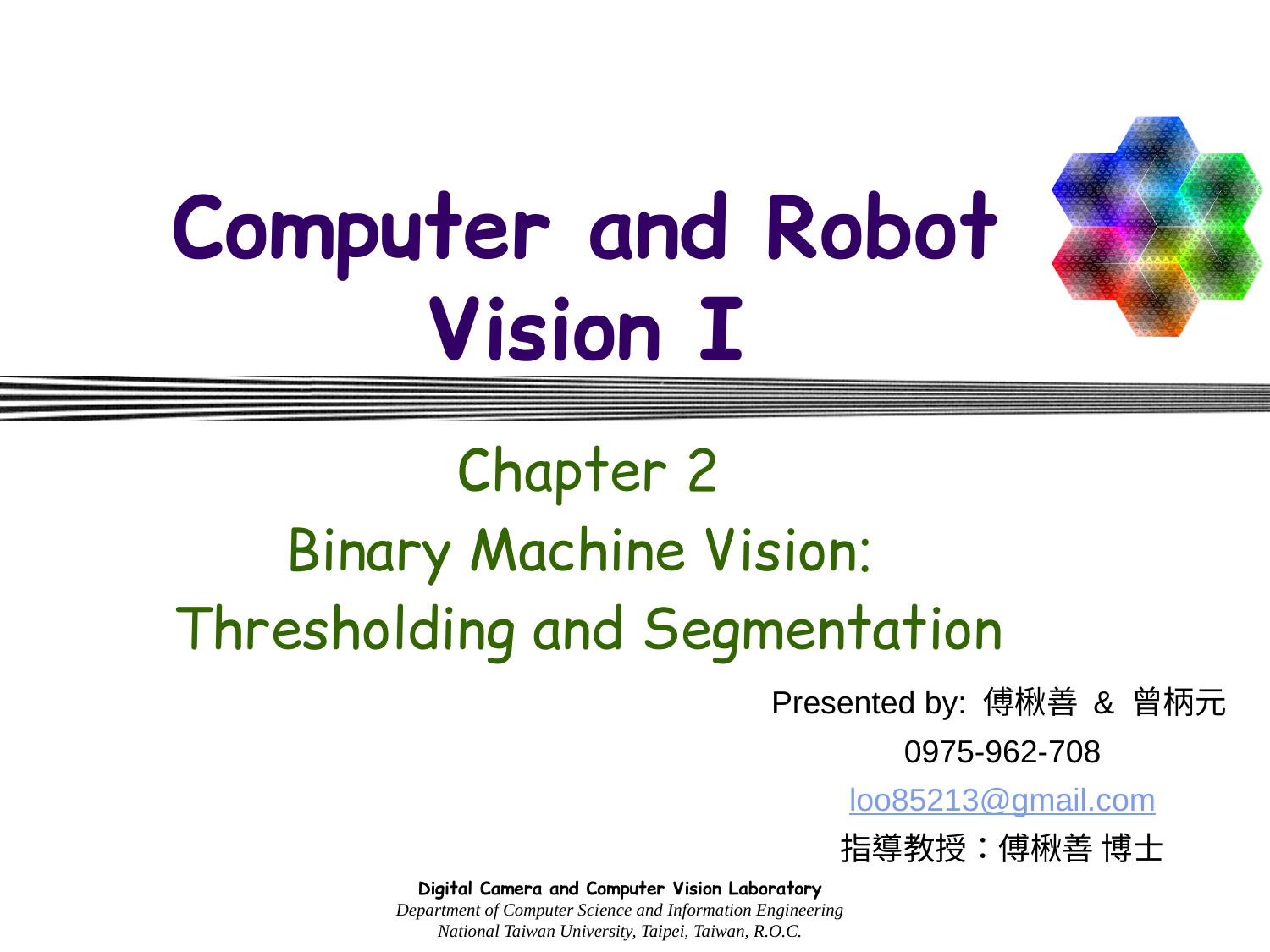

# Computer and Robot Vision I
Chapter 2
Binary Machine Vision:
Thresholding and Segmentation
Presented by: 傅楸善 & 曾柄元
0975-962-708
loo85213@gmail.com
指導教授：傅楸善 博士
Digital Camera and Computer Vision Laboratory
Department of Computer Science and Information Engineering
National Taiwan University, Taipei, Taiwan, R.O.C.